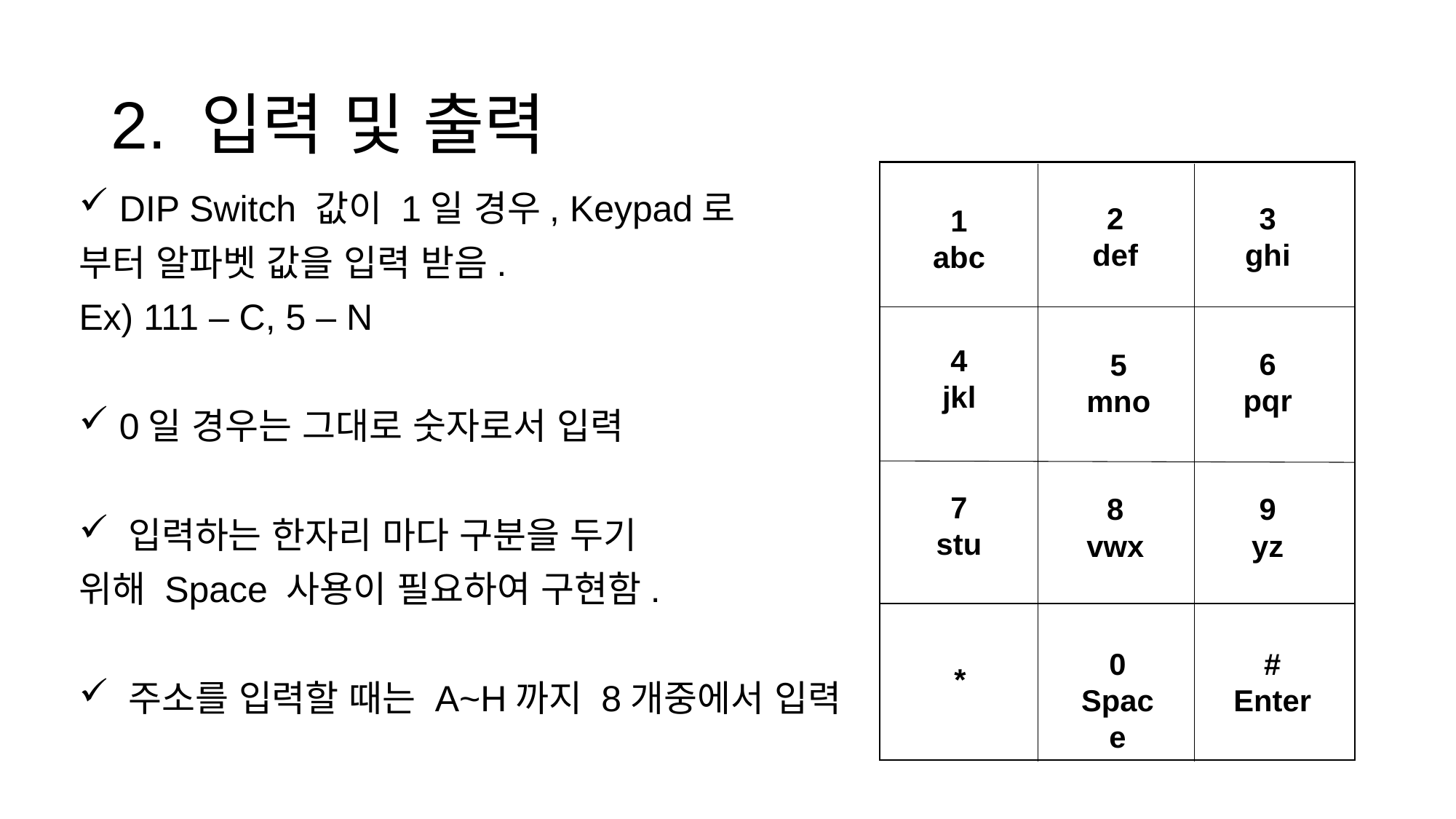

# 2. 입력 및 출력

 DIP Switch 값이 1일 경우, Keypad로
부터 알파벳 값을 입력 받음.
Ex) 111 – C, 5 – N

 0일 경우는 그대로 숫자로서 입력

 입력하는 한자리 마다 구분을 두기
위해 Space 사용이 필요하여 구현함.

 주소를 입력할 때는 A~H까지 8개중에서 입력
2
def
3
ghi
1
abc
4
jkl
6
pqr
5
mno
7
stu
8
vwx
9
yz
0
Space
#
Enter
*